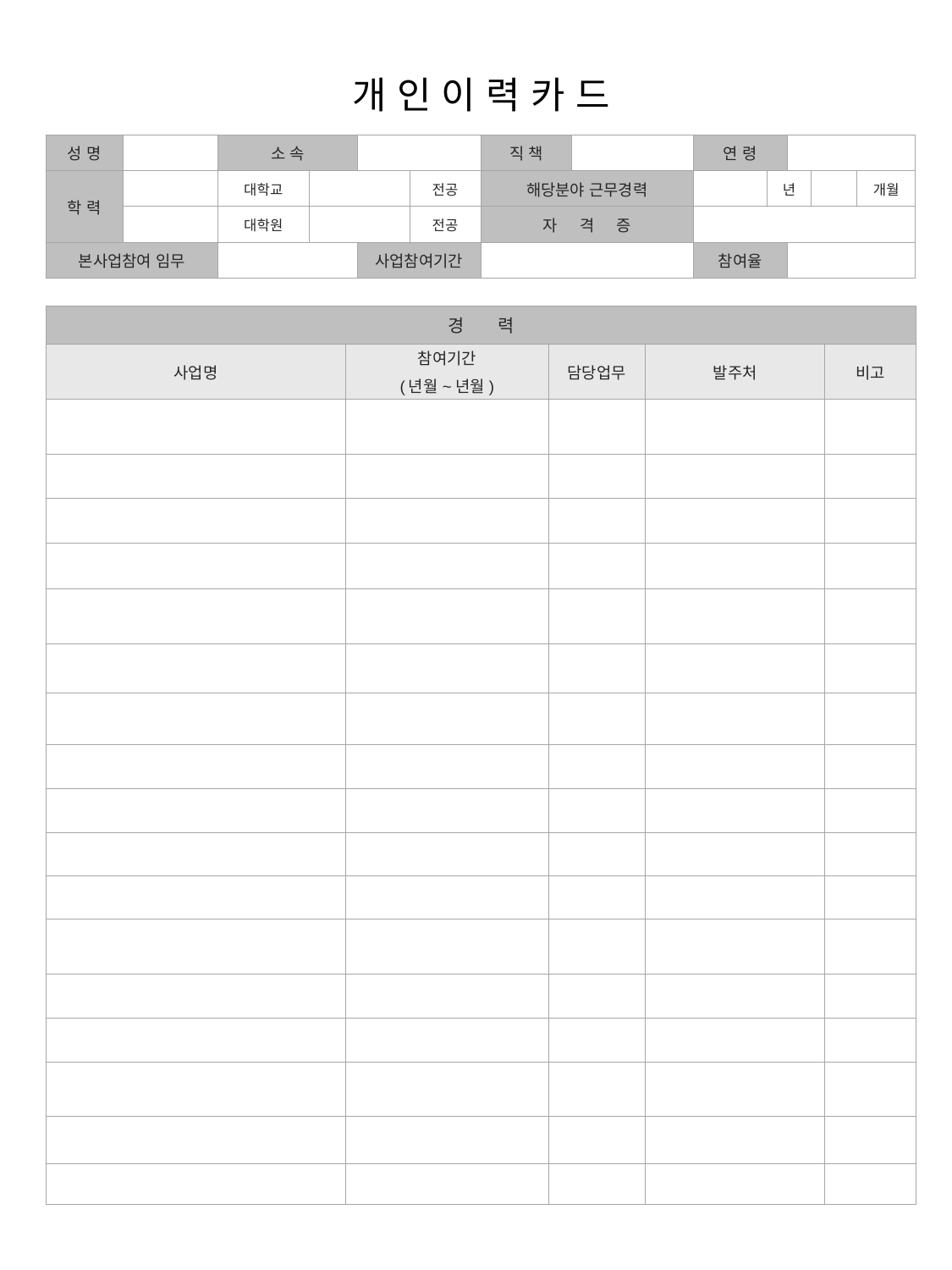

개 인 이 력 카 드
| 성 명 |  | 소 속 |  |  |  | 직 책 |  | 연 령 |  |  |  |  |
| --- | --- | --- | --- | --- | --- | --- | --- | --- | --- | --- | --- | --- |
| 학 력 |  | 대학교 |  |  | 전공 | 해당분야 근무경력 |  |  | 년 |  |  | 개월 |
|  |  | 대학원 |  |  | 전공 | 자 격 증 |  |  |  |  |  |  |
| 본사업참여 임무 |  |  |  | 사업참여기간 |  |  |  | 참여율 |  |  |  |  |
| 경 력 |  |  |  |  |
| --- | --- | --- | --- | --- |
| 사업명 | 참여기간 (년월~년월) | 담당업무 | 발주처 | 비고 |
|  |  |  |  |  |
|  |  |  |  |  |
|  |  |  |  |  |
|  |  |  |  |  |
|  |  |  |  |  |
|  |  |  |  |  |
|  |  |  |  |  |
|  |  |  |  |  |
|  |  |  |  |  |
|  |  |  |  |  |
|  |  |  |  |  |
|  |  |  |  |  |
|  |  |  |  |  |
|  |  |  |  |  |
|  |  |  |  |  |
|  |  |  |  |  |
|  |  |  |  |  |